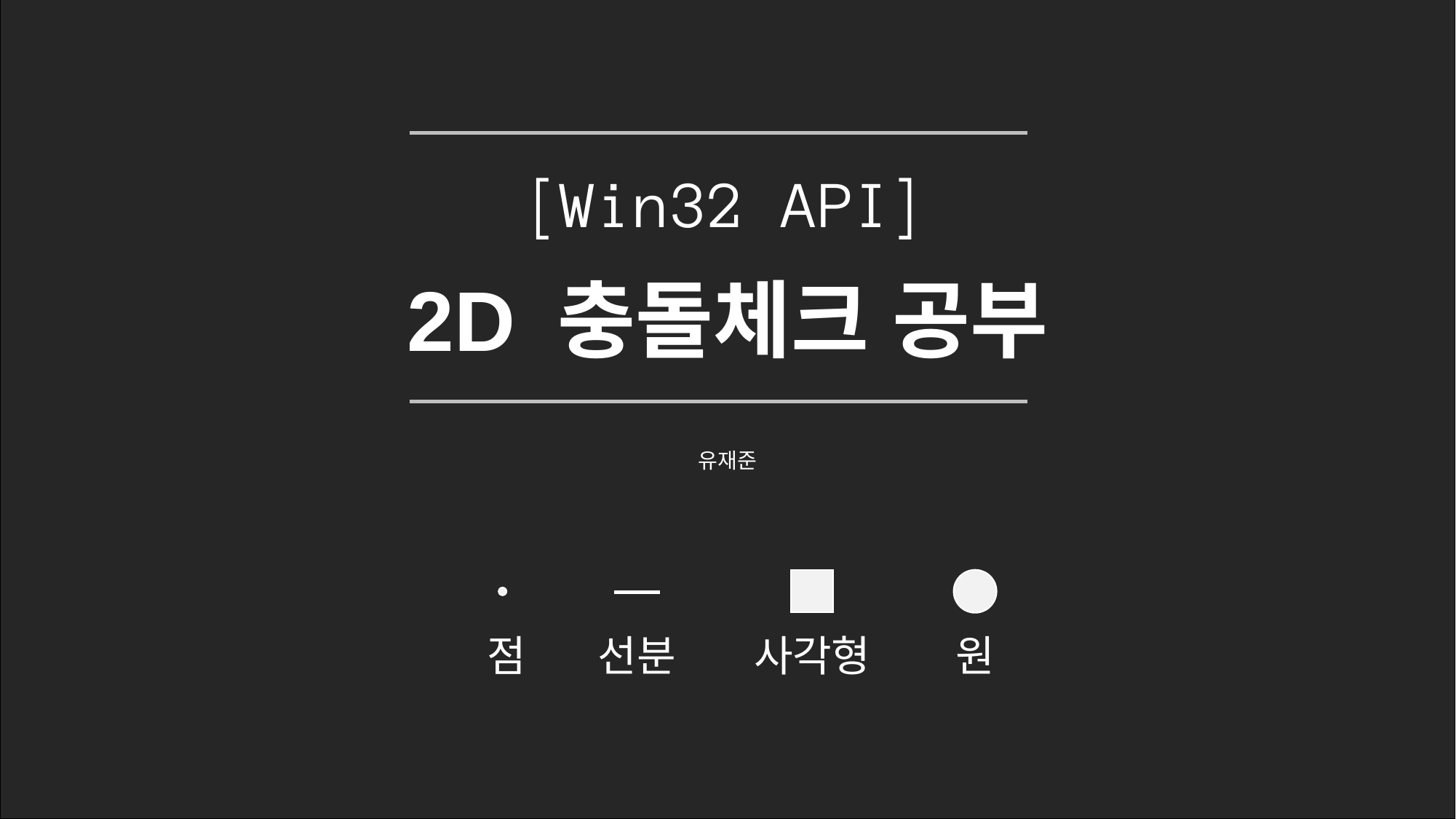

# [Win32 API] 2D 충돌체크 공부
유재준

점
선분
사각형
원